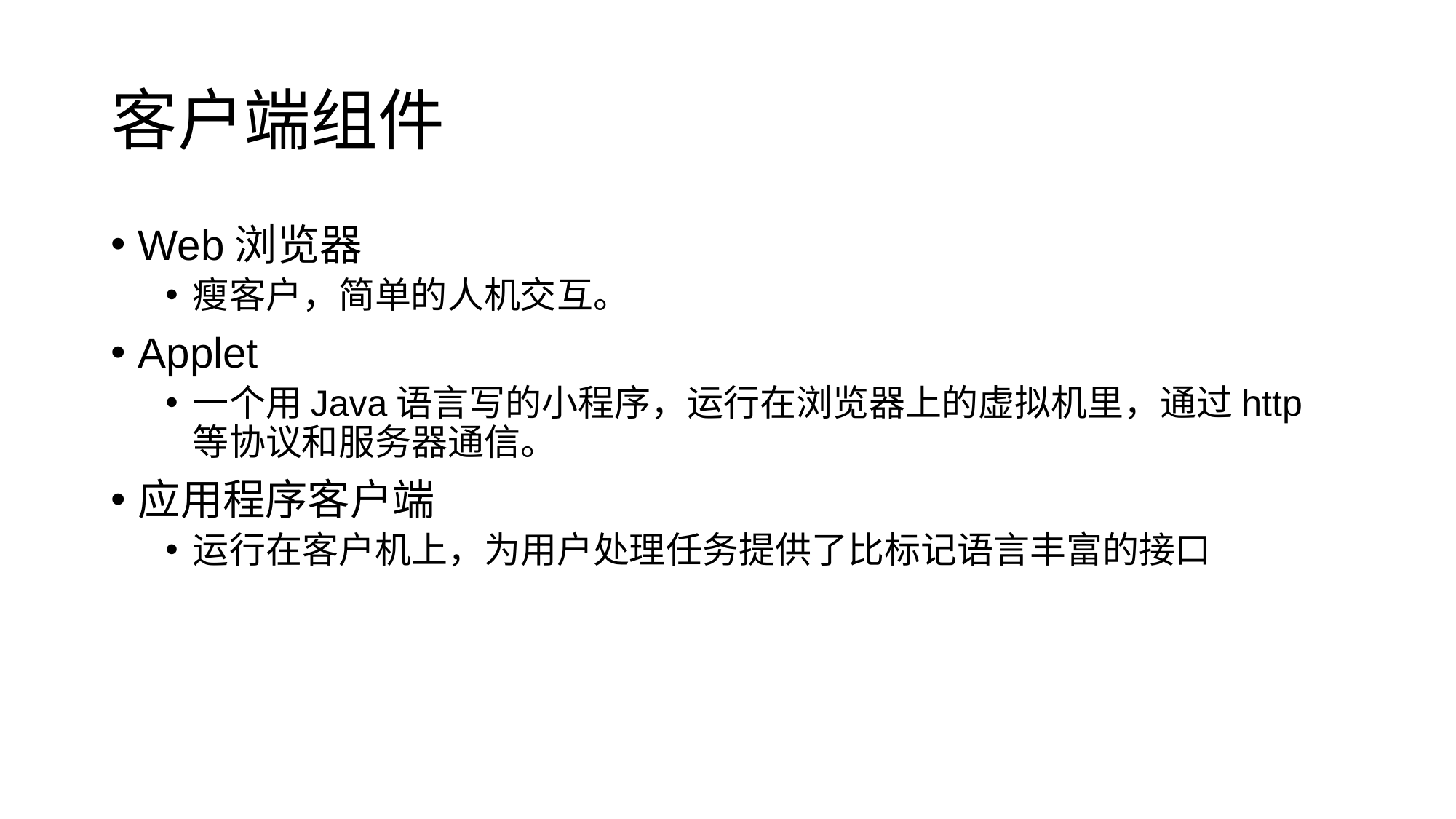

# 客户端组件
Web浏览器
瘦客户，简单的人机交互。
Applet
一个用Java语言写的小程序，运行在浏览器上的虚拟机里，通过http等协议和服务器通信。
应用程序客户端
运行在客户机上，为用户处理任务提供了比标记语言丰富的接口